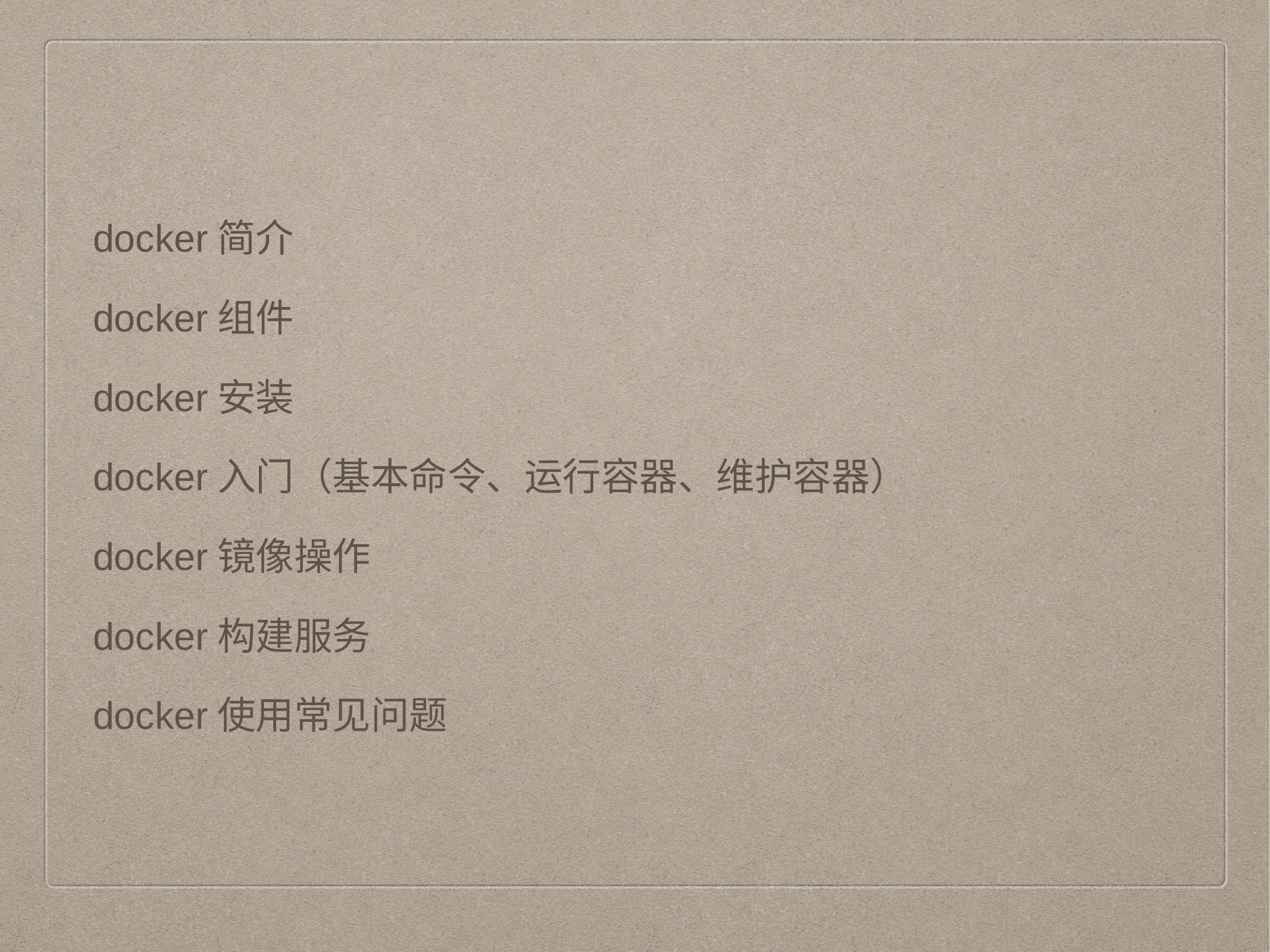

docker简介
docker组件
docker安装
docker入门（基本命令、运行容器、维护容器）
docker镜像操作
docker构建服务
docker使用常见问题